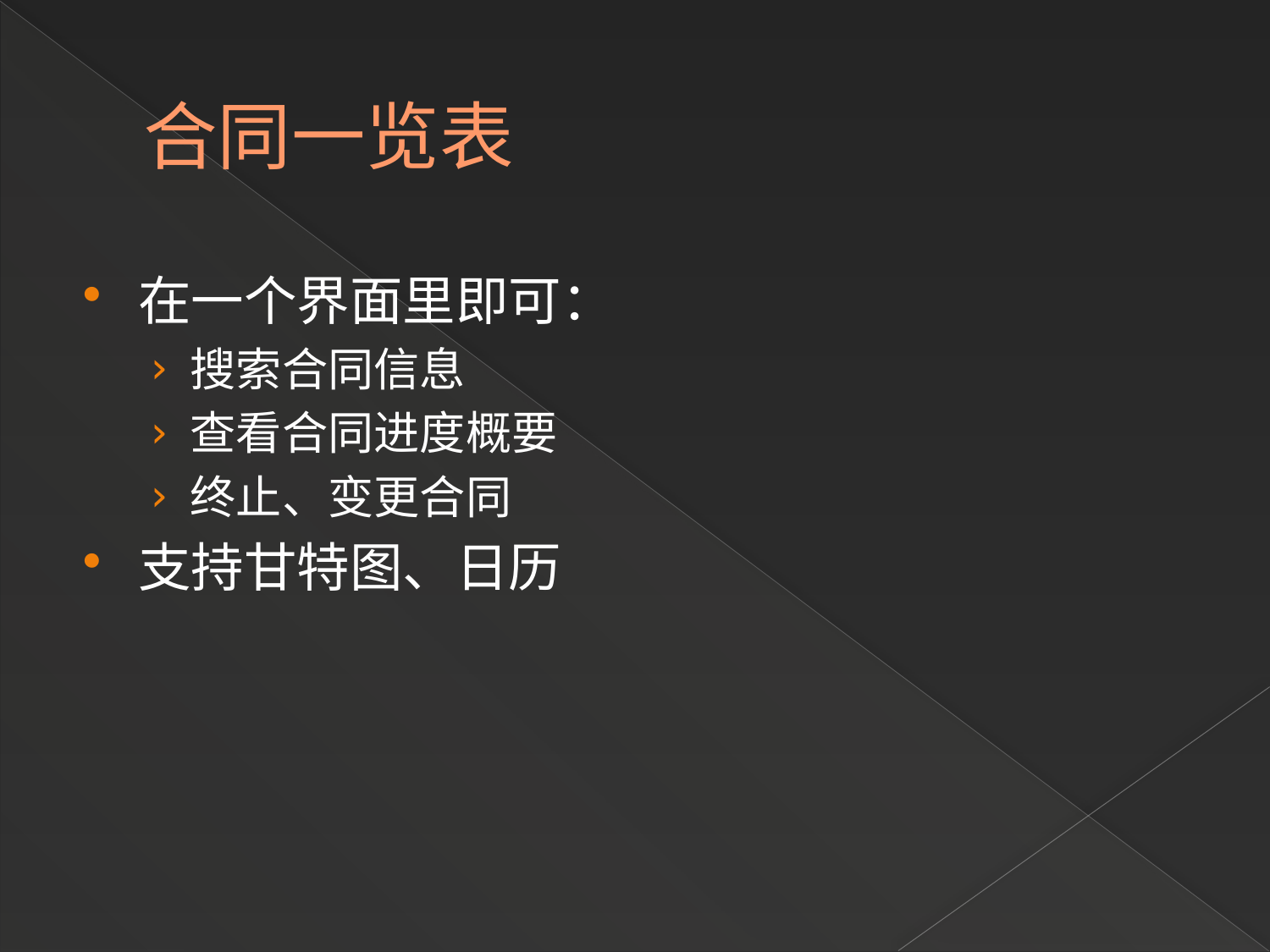

# 合同一览表
在一个界面里即可：
搜索合同信息
查看合同进度概要
终止、变更合同
支持甘特图、日历